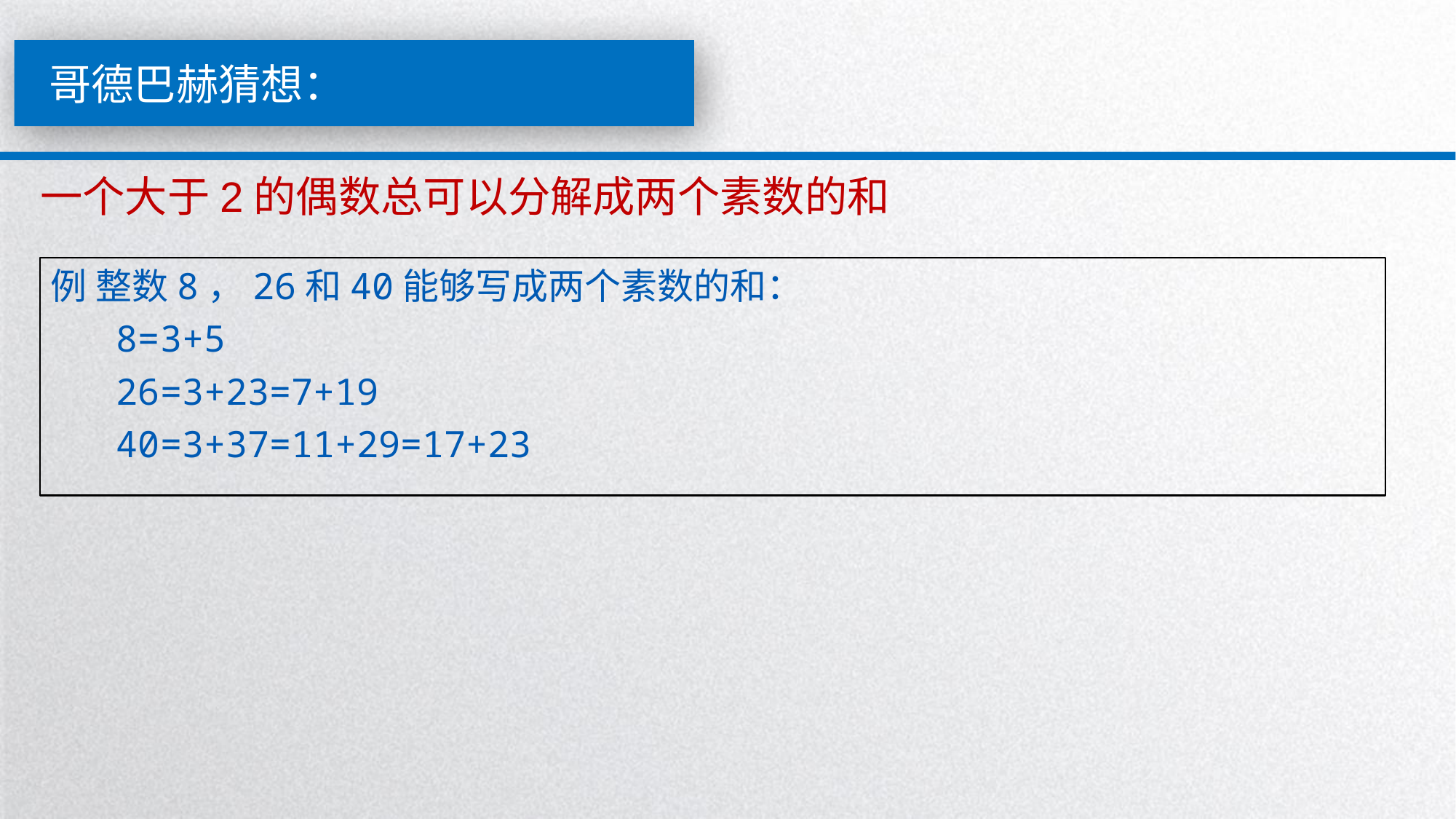

哥德巴赫猜想：
一个大于2的偶数总可以分解成两个素数的和
例 整数8，26和40能够写成两个素数的和：
   8=3+5
   26=3+23=7+19
   40=3+37=11+29=17+23